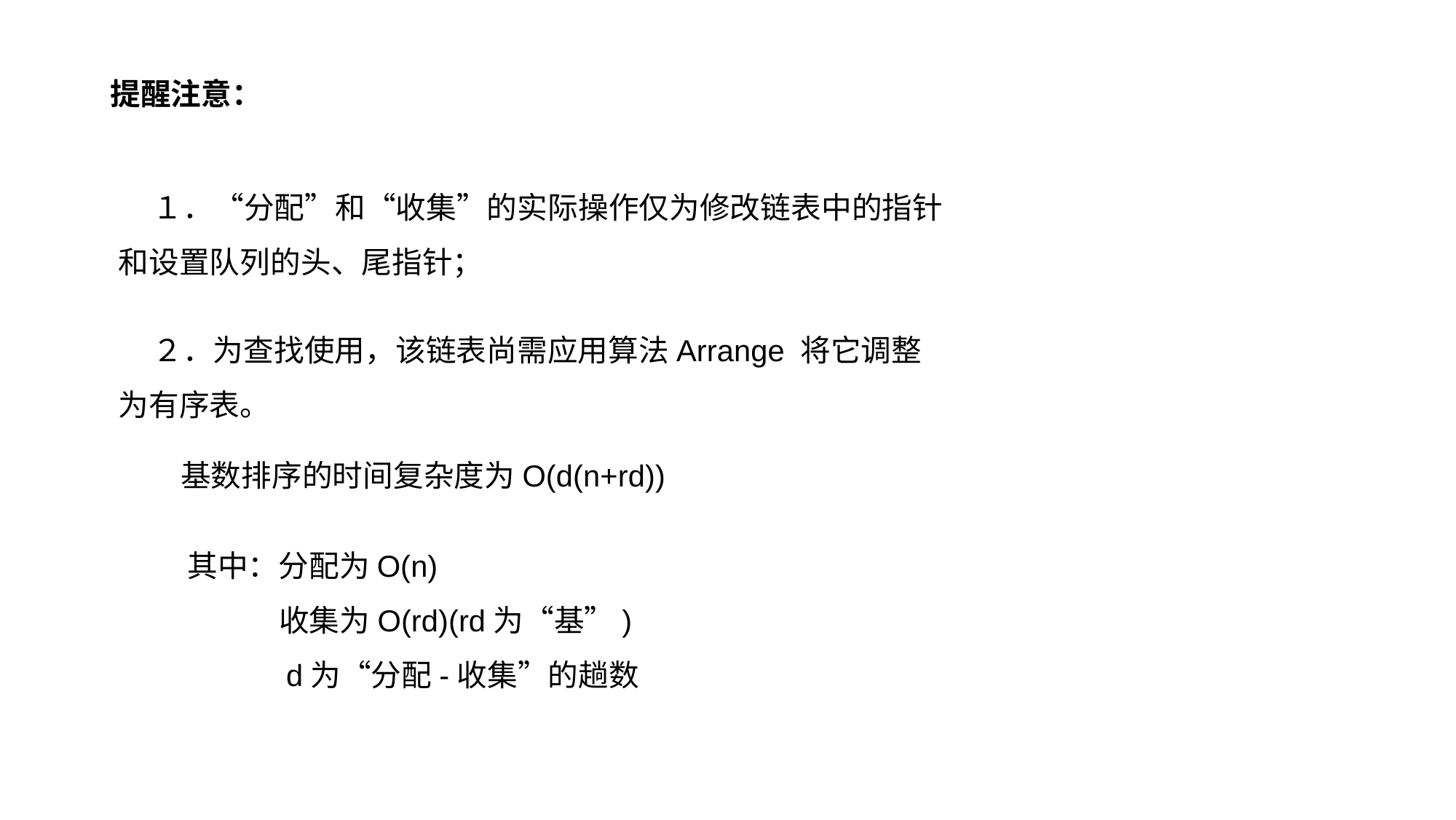

提醒注意：
    １．“分配”和“收集”的实际操作仅为修改链表中的指针和设置队列的头、尾指针；
    ２．为查找使用，该链表尚需应用算法Arrange 将它调整为有序表。
 基数排序的时间复杂度为O(d(n+rd))
其中：分配为O(n)
      　  收集为O(rd)(rd为“基”)
      　  d为“分配-收集”的趟数